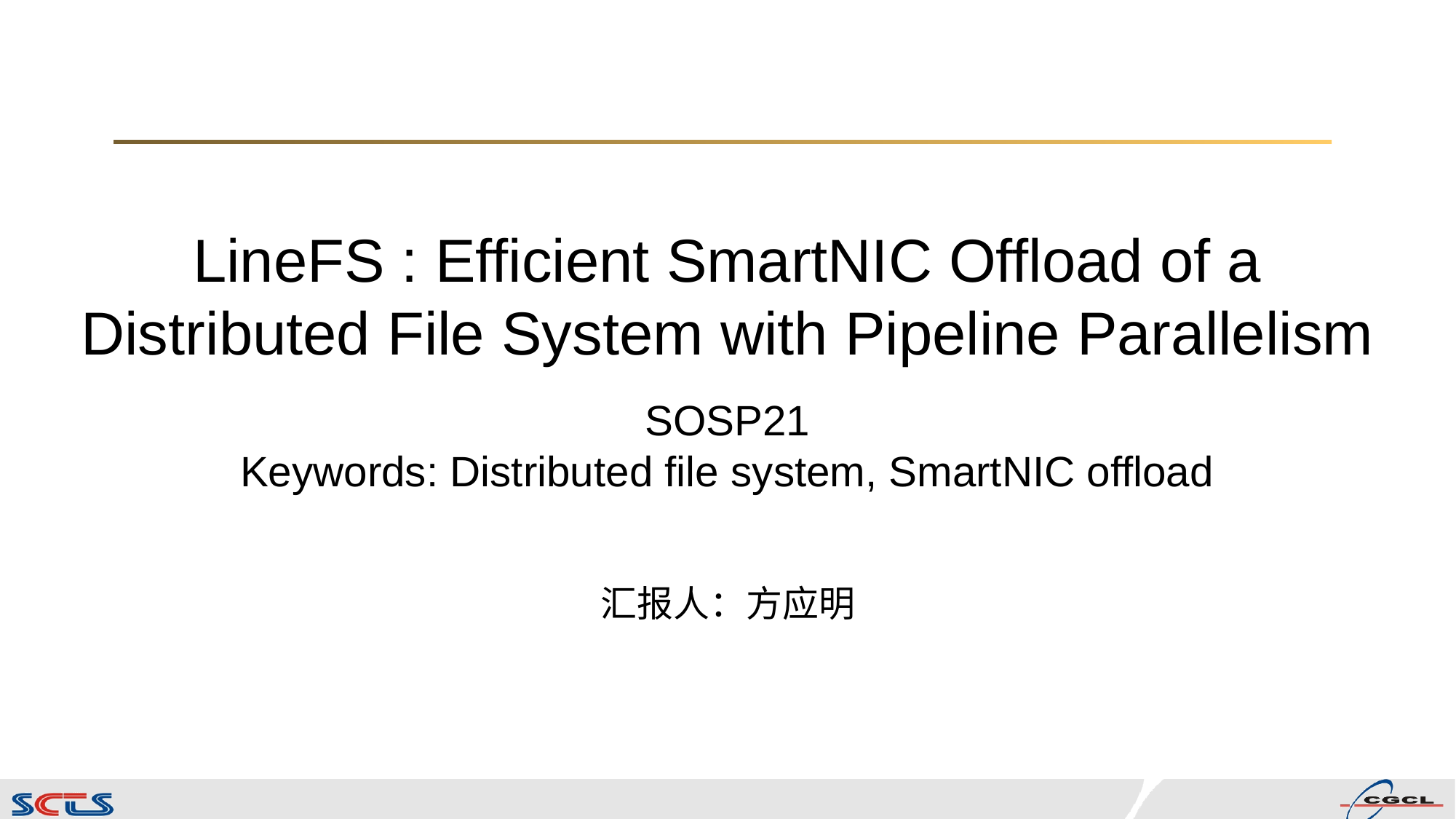

LineFS : Efficient SmartNIC Offload of a Distributed File System with Pipeline Parallelism
SOSP21
Keywords: Distributed file system, SmartNIC offload
汇报人：方应明